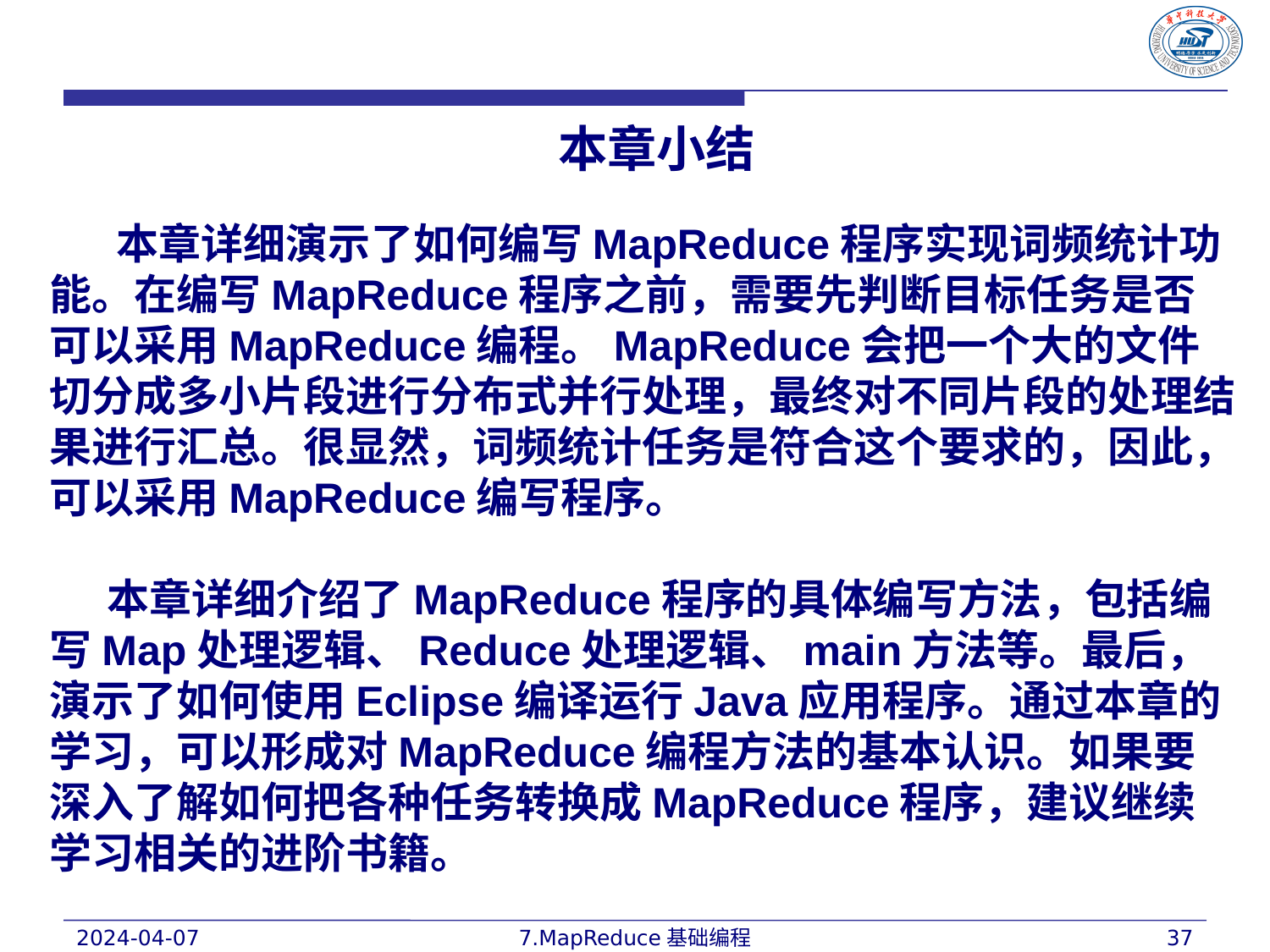

本章小结
      本章详细演示了如何编写MapReduce程序实现词频统计功能。在编写MapReduce程序之前，需要先判断目标任务是否可以采用MapReduce编程。MapReduce会把一个大的文件切分成多小片段进行分布式并行处理，最终对不同片段的处理结果进行汇总。很显然，词频统计任务是符合这个要求的，因此，可以采用MapReduce编写程序。

     本章详细介绍了MapReduce程序的具体编写方法，包括编写Map处理逻辑、Reduce处理逻辑、main方法等。最后，演示了如何使用Eclipse编译运行Java应用程序。通过本章的学习，可以形成对MapReduce编程方法的基本认识。如果要深入了解如何把各种任务转换成MapReduce程序，建议继续学习相关的进阶书籍。
2024-04-07
7.MapReduce基础编程
37